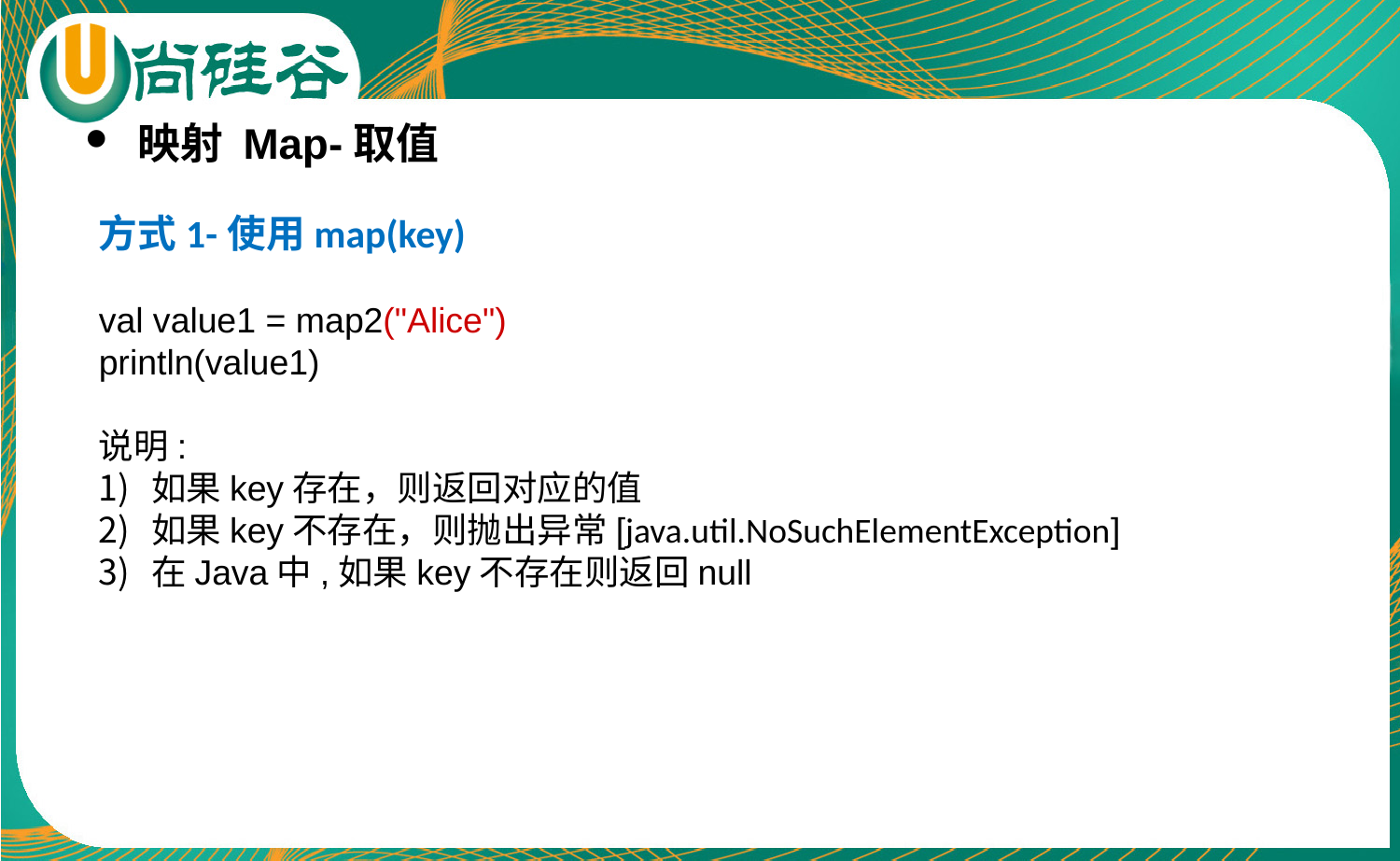

映射 Map-取值

方式1-使用map(key)

val value1 = map2("Alice")
println(value1)

说明:
如果key存在，则返回对应的值
如果key不存在，则抛出异常[java.util.NoSuchElementException]
在Java中,如果key不存在则返回null